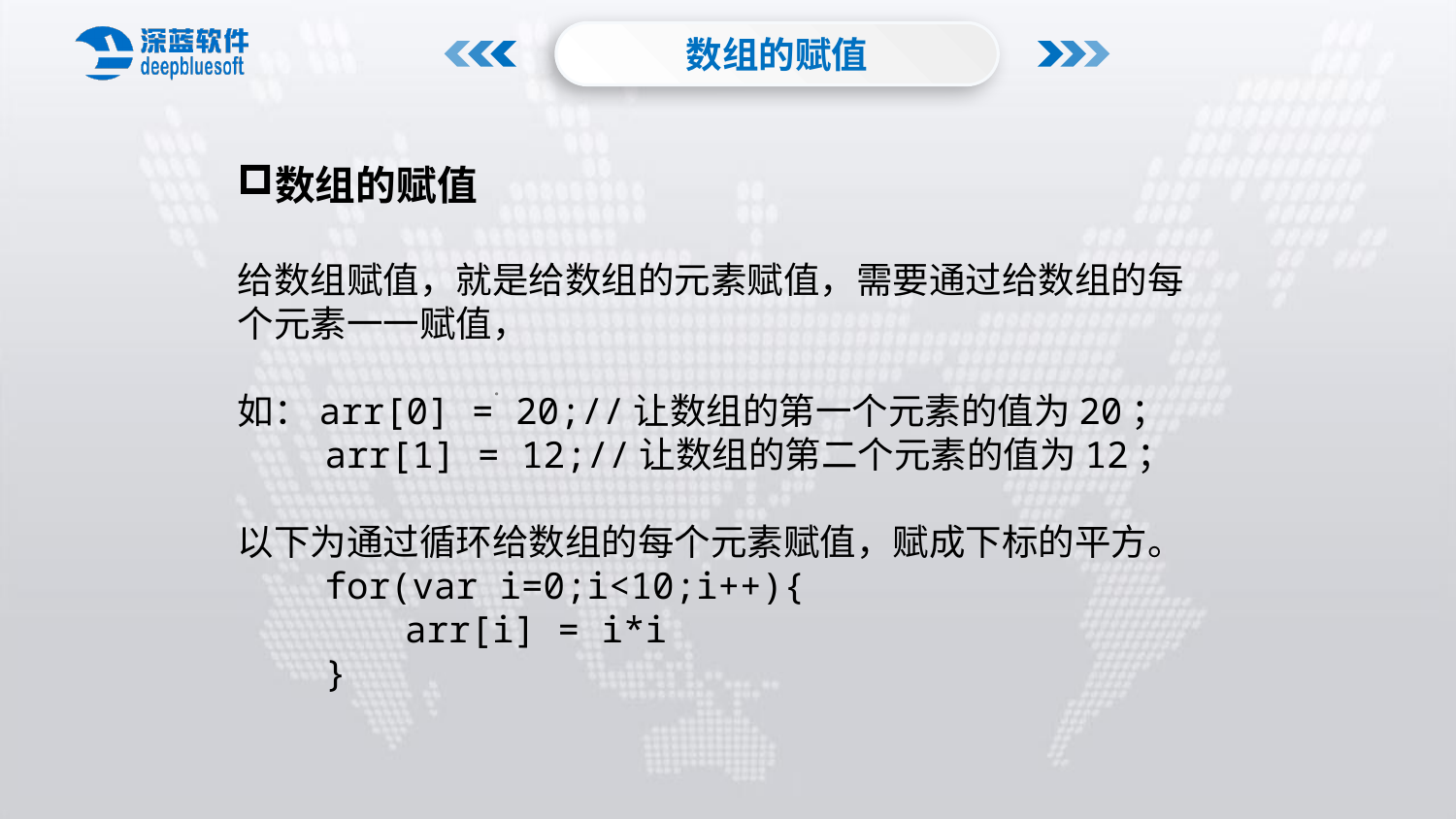

数组的赋值

数组的赋值

给数组赋值，就是给数组的元素赋值，需要通过给数组的每个元素一一赋值，

如：arr[0] = 20;//让数组的第一个元素的值为20；
    arr[1] = 12;//让数组的第二个元素的值为12；

以下为通过循环给数组的每个元素赋值，赋成下标的平方。
    for(var i=0;i<10;i++){
	 arr[i] = i*i
    }